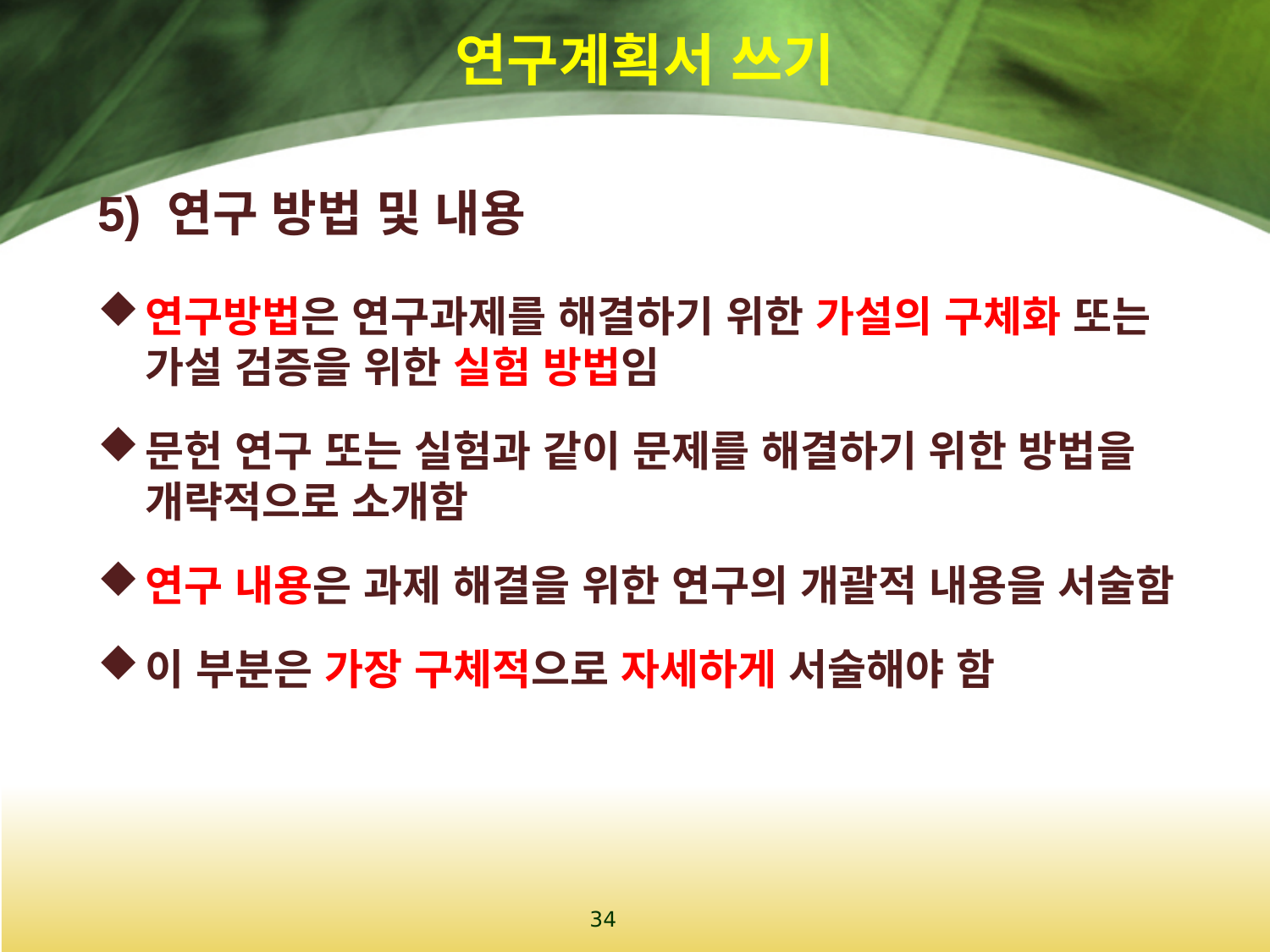

# 연구계획서 쓰기
5) 연구 방법 및 내용

연구방법은 연구과제를 해결하기 위한 가설의 구체화 또는 가설 검증을 위한 실험 방법임

문헌 연구 또는 실험과 같이 문제를 해결하기 위한 방법을 개략적으로 소개함

연구 내용은 과제 해결을 위한 연구의 개괄적 내용을 서술함

이 부분은 가장 구체적으로 자세하게 서술해야 함

34